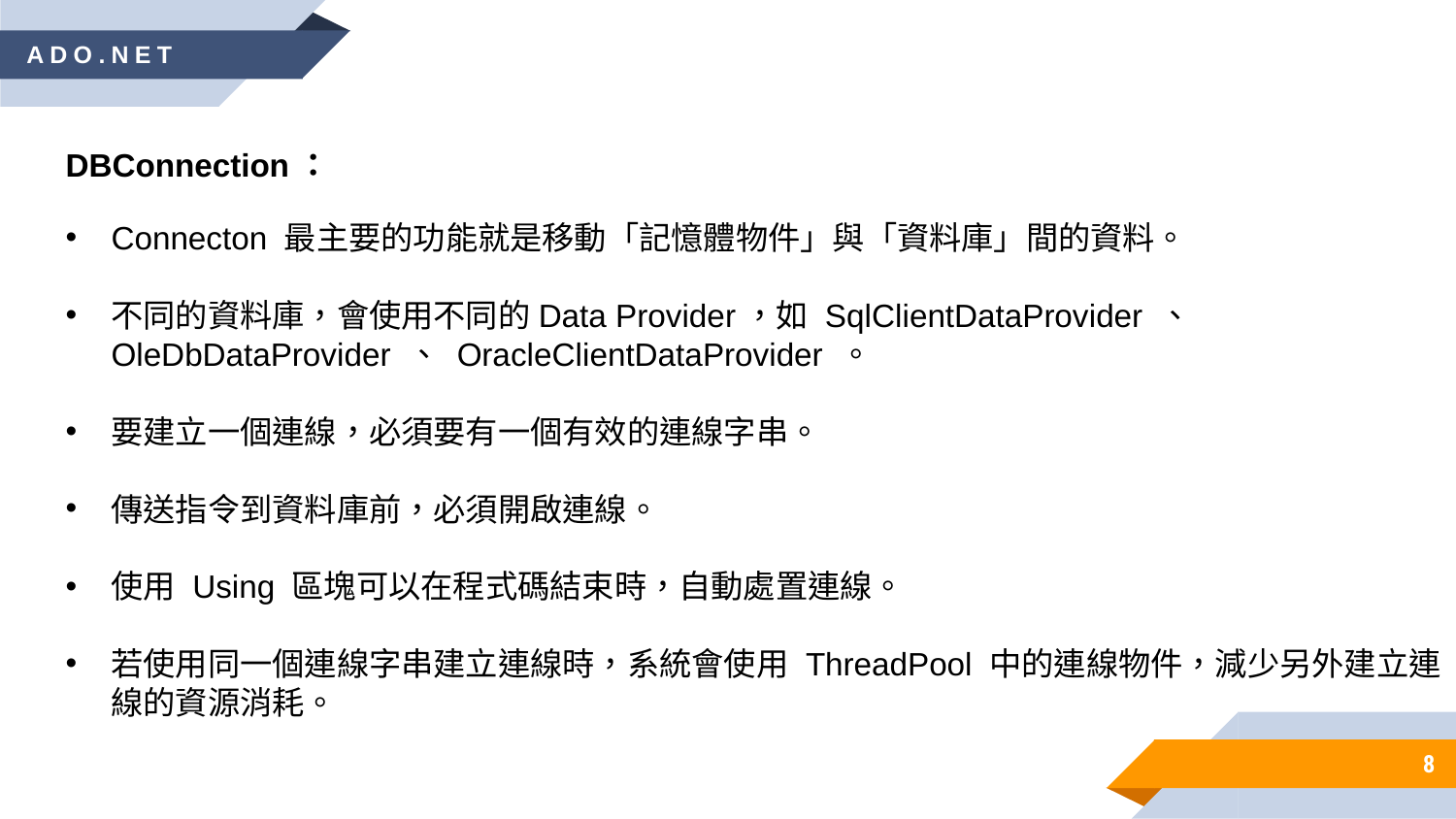

ADO.NET
DBConnection：

Connecton 最主要的功能就是移動「記憶體物件」與「資料庫」間的資料。

不同的資料庫，會使用不同的Data Provider，如 SqlClientDataProvider 、 OleDbDataProvider 、 OracleClientDataProvider 。

要建立一個連線，必須要有一個有效的連線字串。

傳送指令到資料庫前，必須開啟連線。

使用 Using 區塊可以在程式碼結束時，自動處置連線。

若使用同一個連線字串建立連線時，系統會使用 ThreadPool 中的連線物件，減少另外建立連線的資源消耗。
8